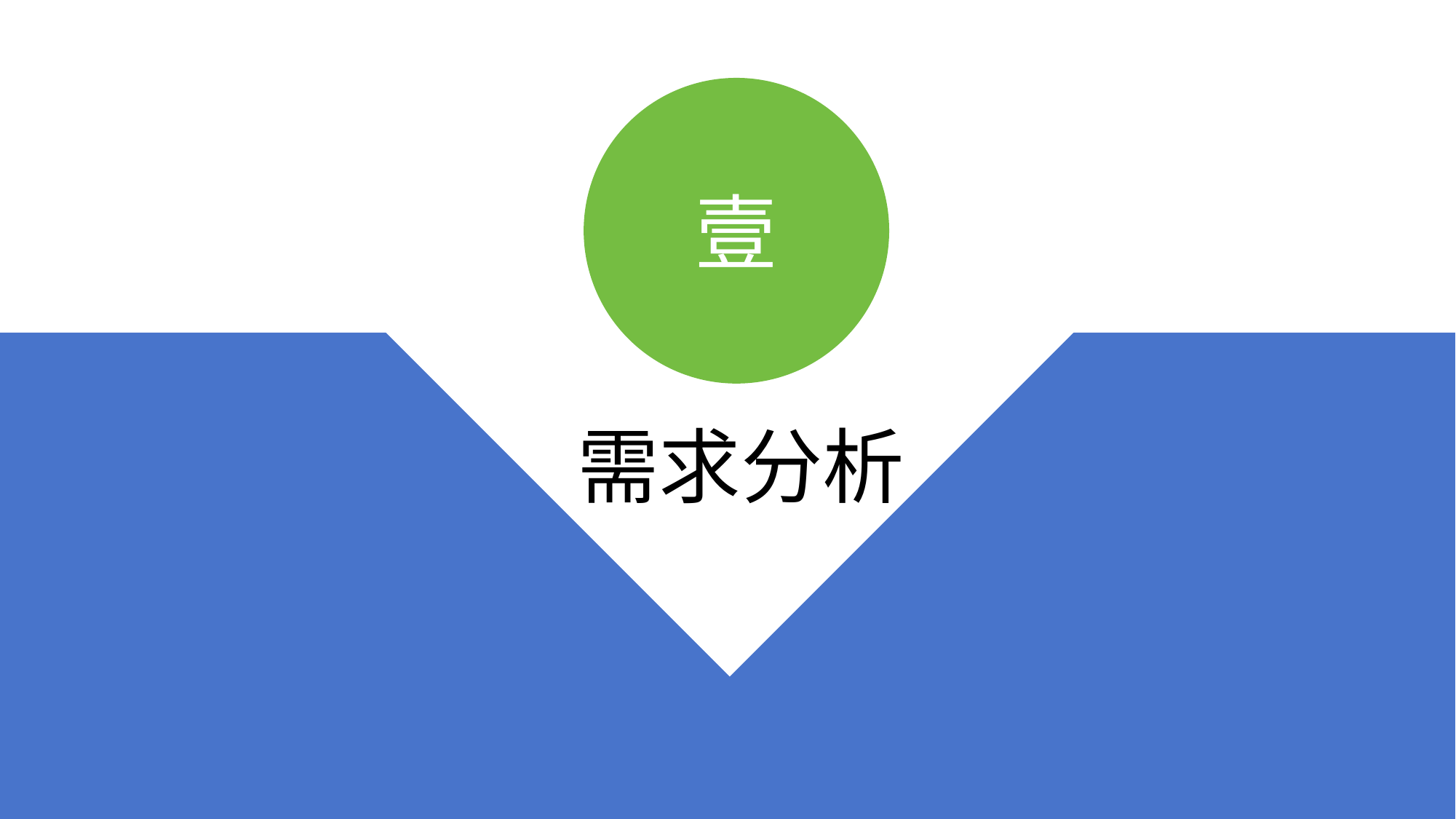

壹

需求分析
总体设计
贰
详细设计
叁
总结
肆